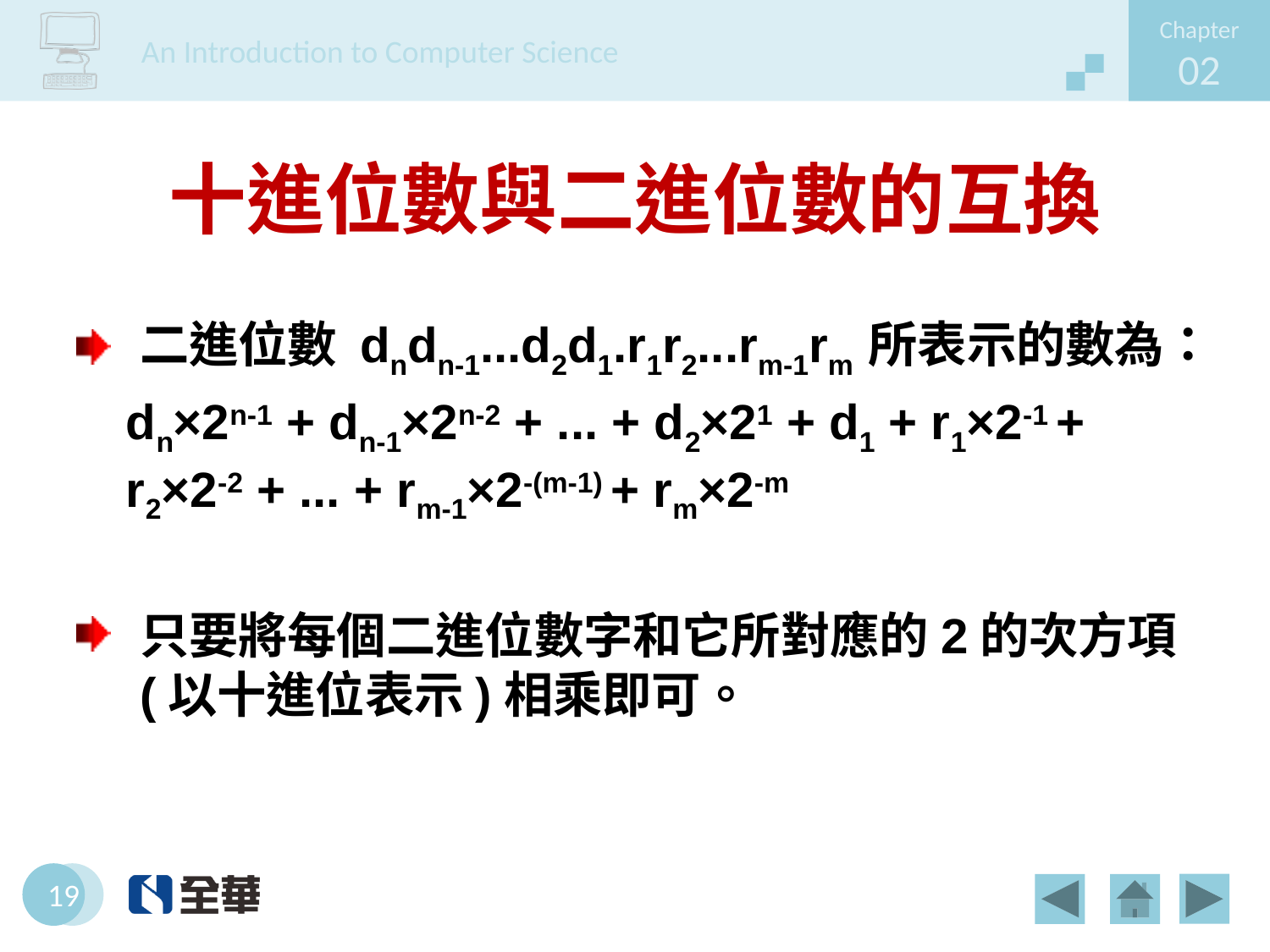

# 十進位數與二進位數的互換
二進位數 dndn-1...d2d1.r1r2...rm-1rm 所表示的數為：
dn×2n-1 + dn-1×2n-2 + ... + d2×21 + d1 + r1×2-1 + r2×2-2 + ... + rm-1×2-(m-1) + rm×2-m

只要將每個二進位數字和它所對應的2的次方項(以十進位表示)相乘即可。